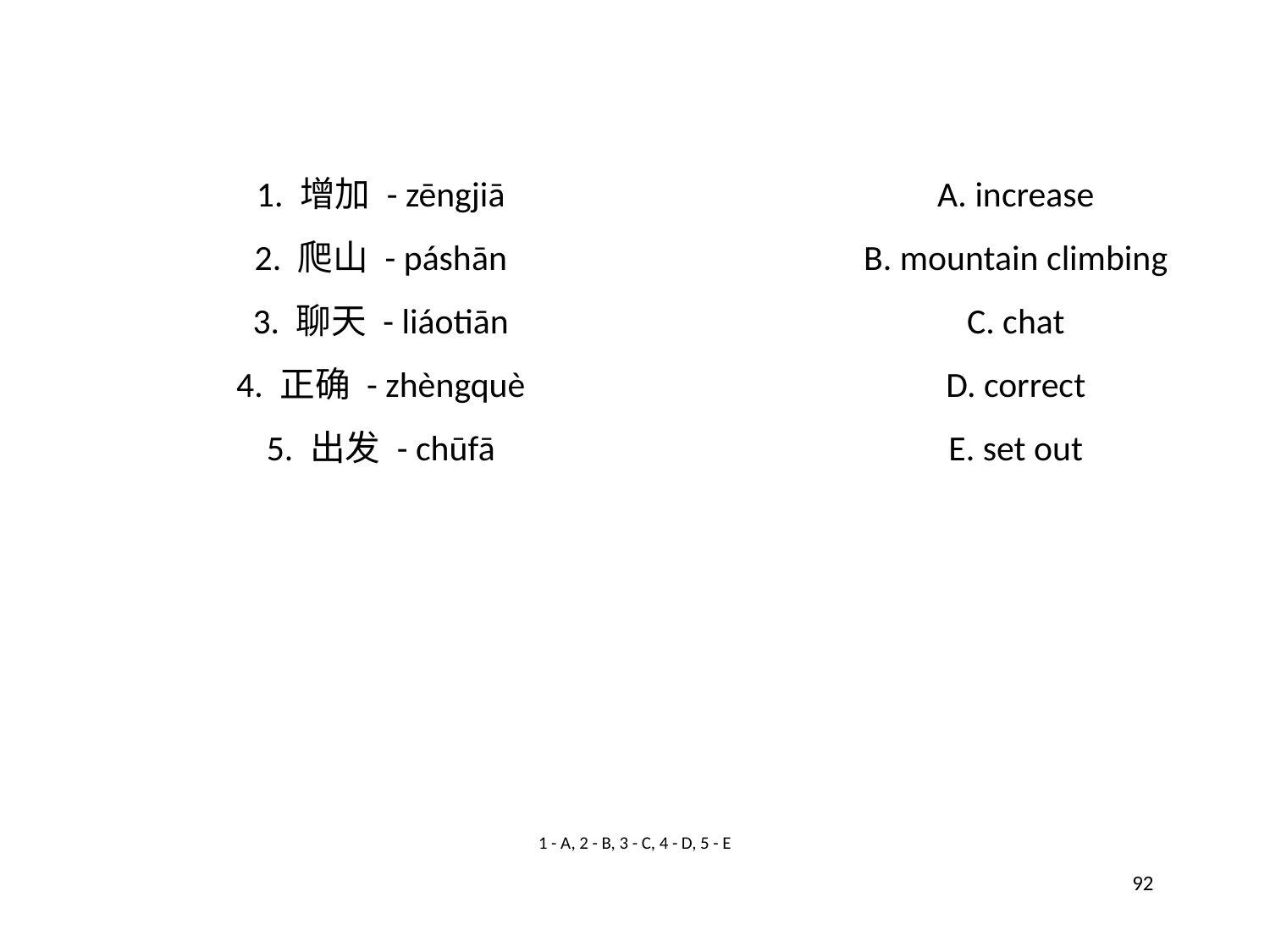

1. 增加 - zēngjiā

A. increase

2. 爬山 - páshān

B. mountain climbing

3. 聊天 - liáotiān

C. chat

4. 正确 - zhèngquè

D. correct

5. 出发 - chūfā

E. set out
1 - A, 2 - B, 3 - C, 4 - D, 5 - E

92